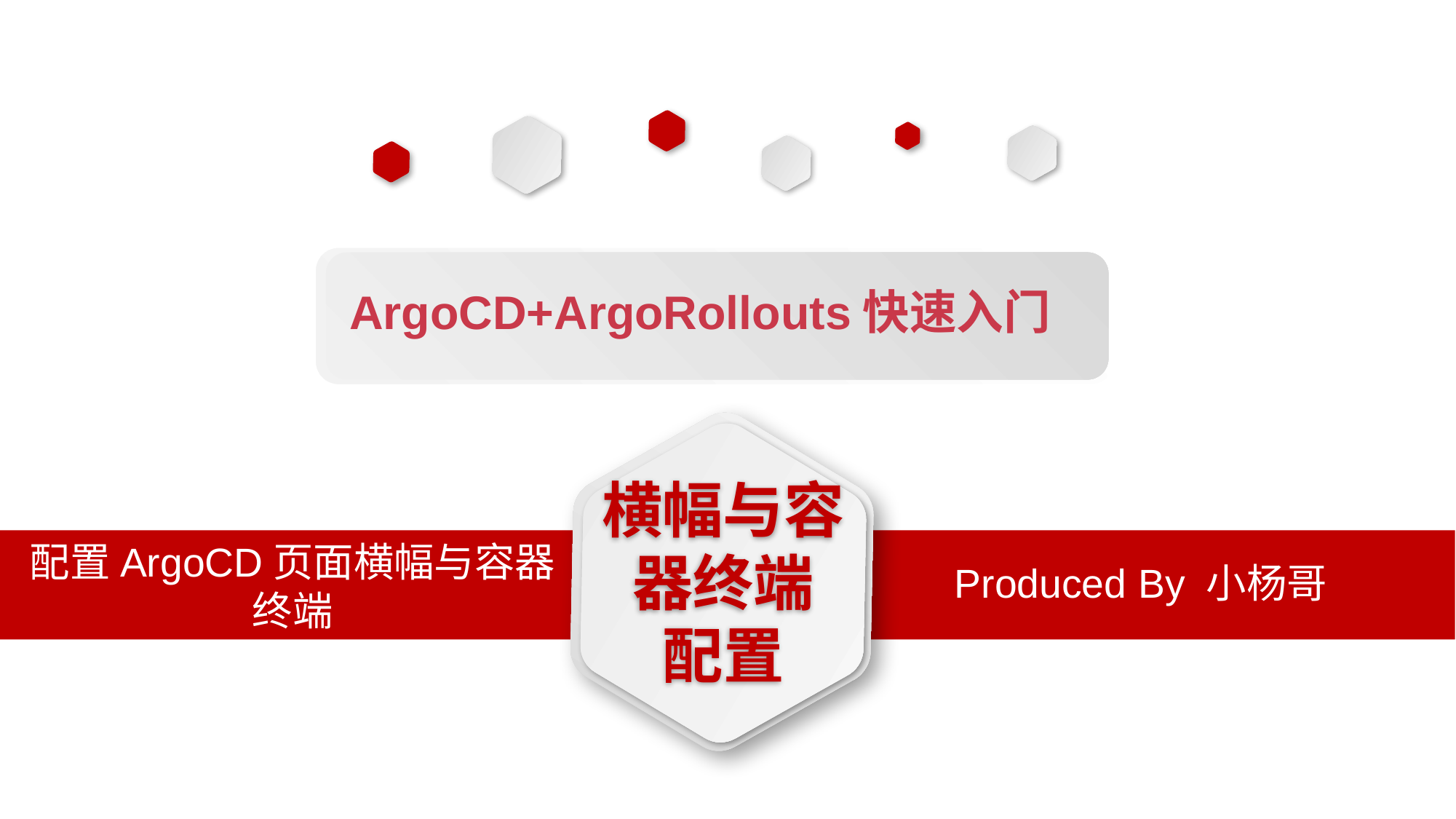

ArgoCD+ArgoRollouts快速入门

配置ArgoCD页面横幅与容器终端
横幅与容器终端
配置
Produced By 小杨哥